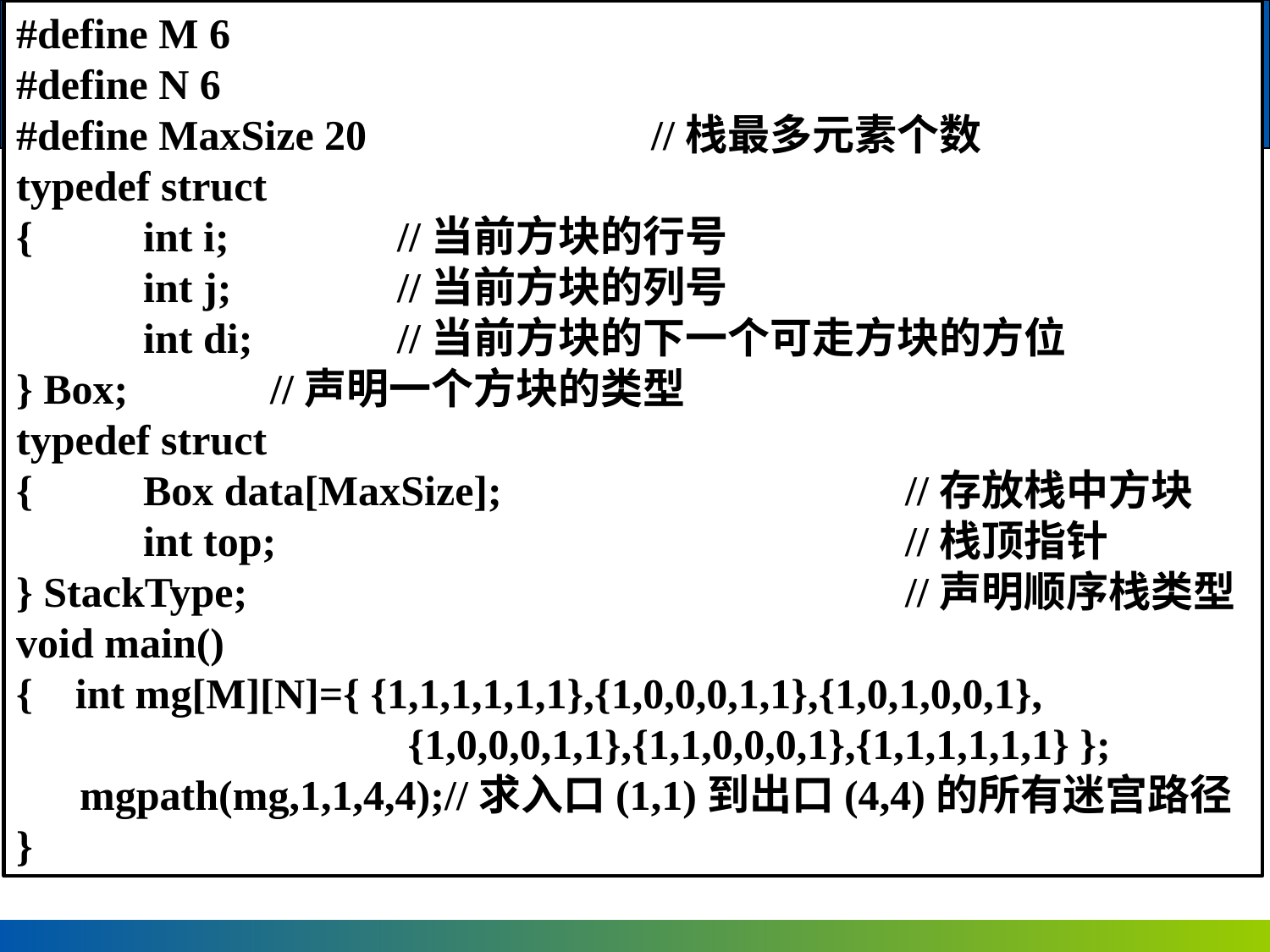

#define M 6
#define N 6
#define MaxSize 20			//栈最多元素个数
typedef struct
{	int i;		//当前方块的行号
	int j;		//当前方块的列号
	int di;		//当前方块的下一个可走方块的方位
} Box;		//声明一个方块的类型
typedef struct
{	Box data[MaxSize];				//存放栈中方块
	int top;					//栈顶指针
} StackType;						//声明顺序栈类型
void main()
{    int mg[M][N]={ {1,1,1,1,1,1},{1,0,0,0,1,1},{1,0,1,0,0,1},
			 {1,0,0,0,1,1},{1,1,0,0,0,1},{1,1,1,1,1,1} };
      mgpath(mg,1,1,4,4);//求入口(1,1)到出口(4,4)的所有迷宫路径
}